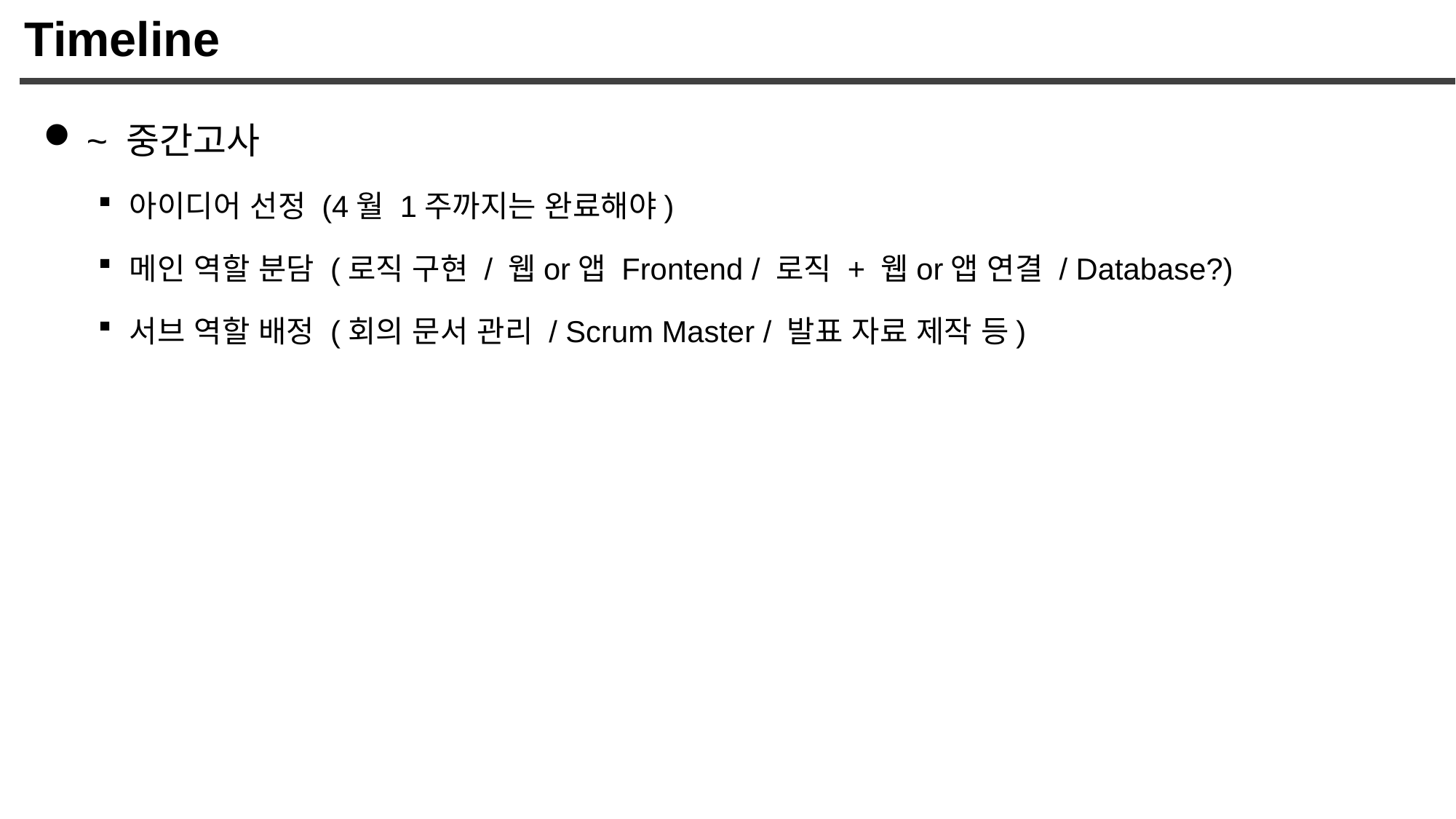

# Timeline
~ 중간고사
아이디어 선정 (4월 1주까지는 완료해야)
메인 역할 분담 (로직 구현 / 웹or앱 Frontend / 로직 + 웹or앱 연결 / Database?)
서브 역할 배정 (회의 문서 관리 / Scrum Master / 발표 자료 제작 등)